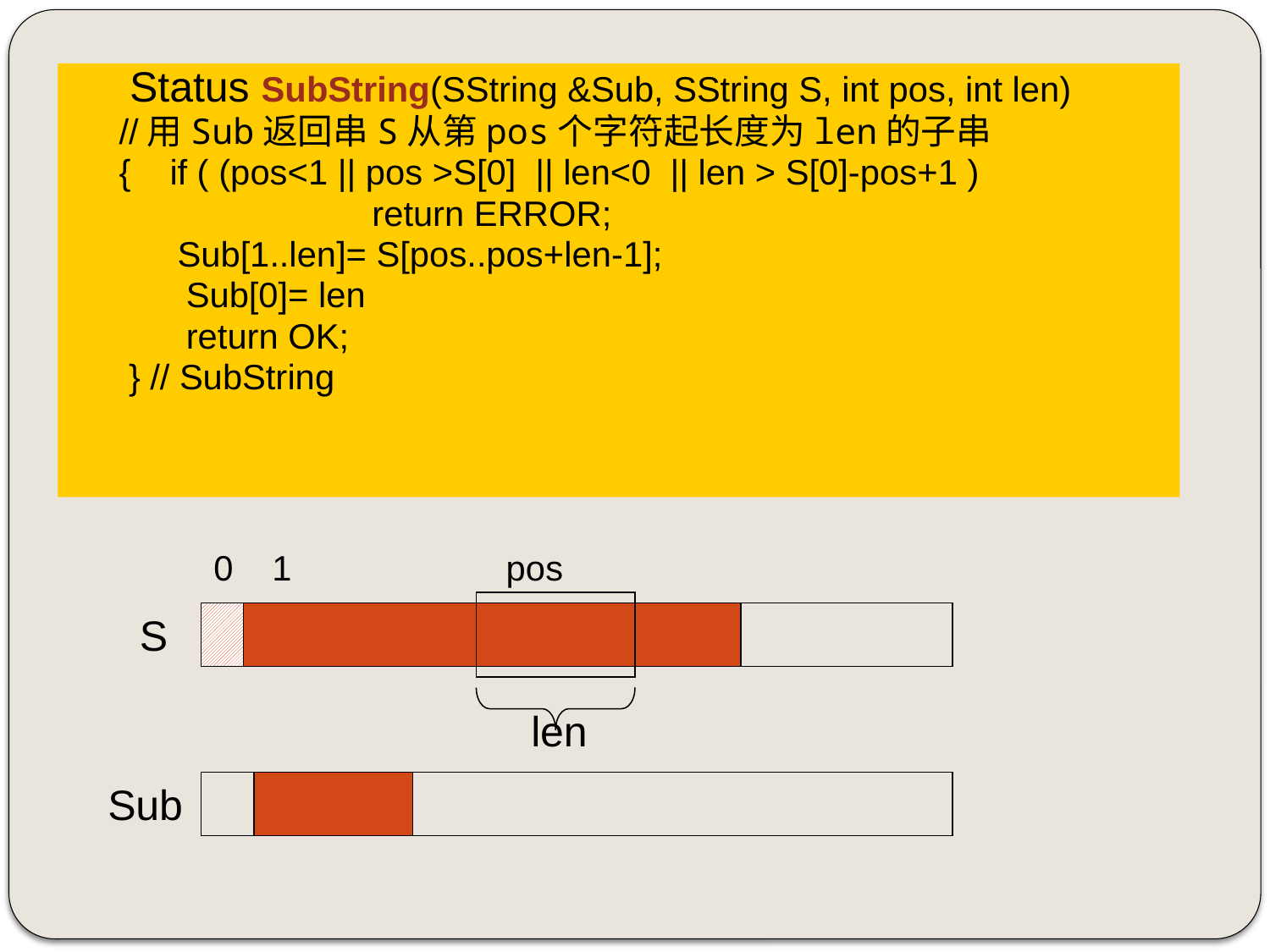

Status SubString(SString &Sub, SString S, int pos, int len)
     //用Sub返回串S从第pos个字符起长度为len的子串
     {    if ( (pos<1 || pos >S[0]  || len<0  || len > S[0]-pos+1 )
			return ERROR;
           Sub[1..len]= S[pos..pos+len-1];
	       Sub[0]= len
	       return OK;
      } // SubString
0    1                      pos

S

len
Sub